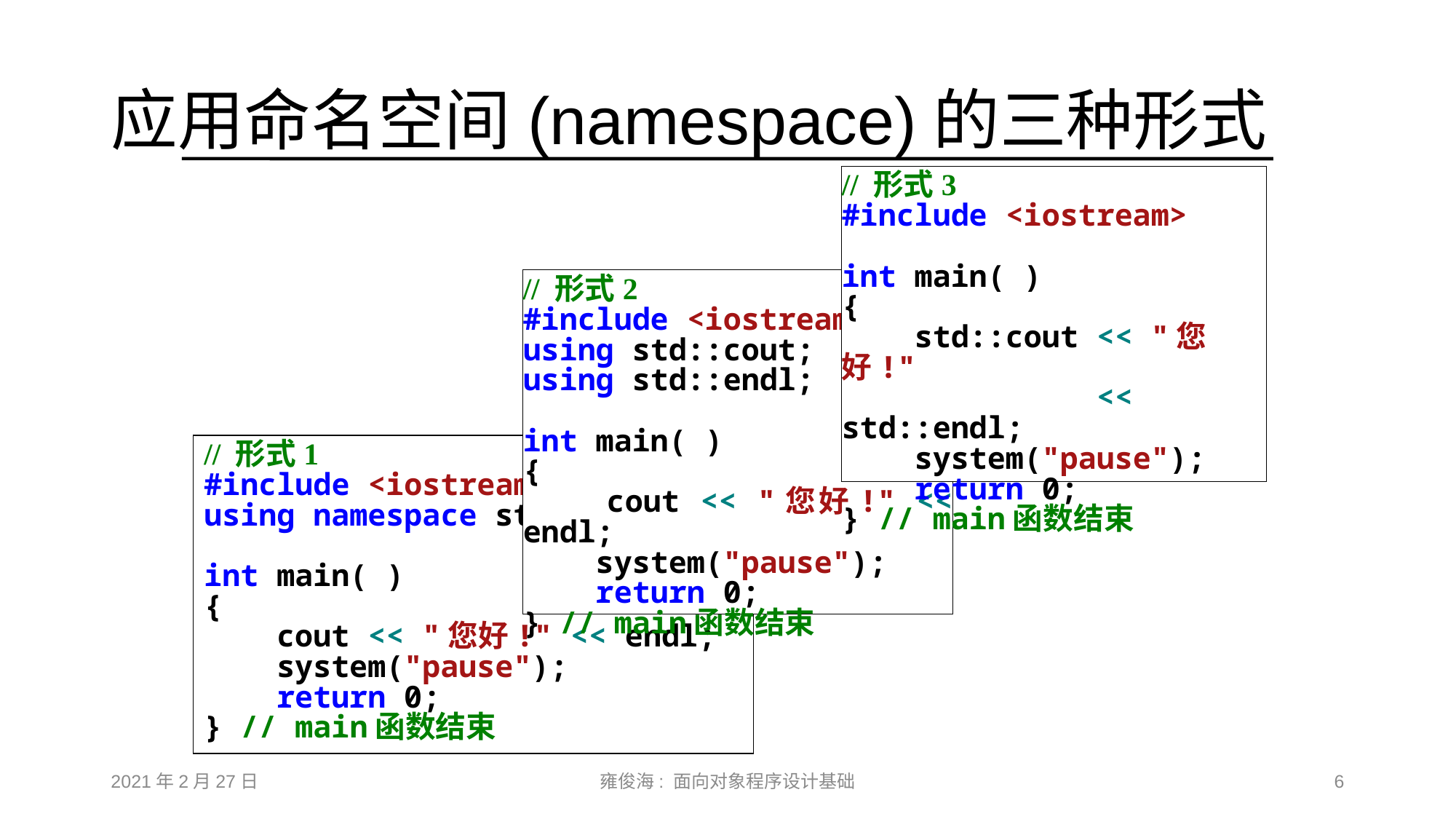

# 应用命名空间(namespace)的三种形式

// 形式3
#include <iostream>

int main( )
{
    std::cout << "您好!"
              << std::endl;
    system("pause");
    return 0;
} // main函数结束
// 形式2
#include <iostream>
using std::cout;
using std::endl;

int main( )
{
    cout << "您好!" << endl;
    system("pause");
    return 0;
} // main函数结束
// 形式1
#include <iostream>
using namespace std;

int main( )
{
    cout << "您好!" << endl;
    system("pause");
    return 0;
} // main函数结束
2021年2月27日
雍俊海: 面向对象程序设计基础
6